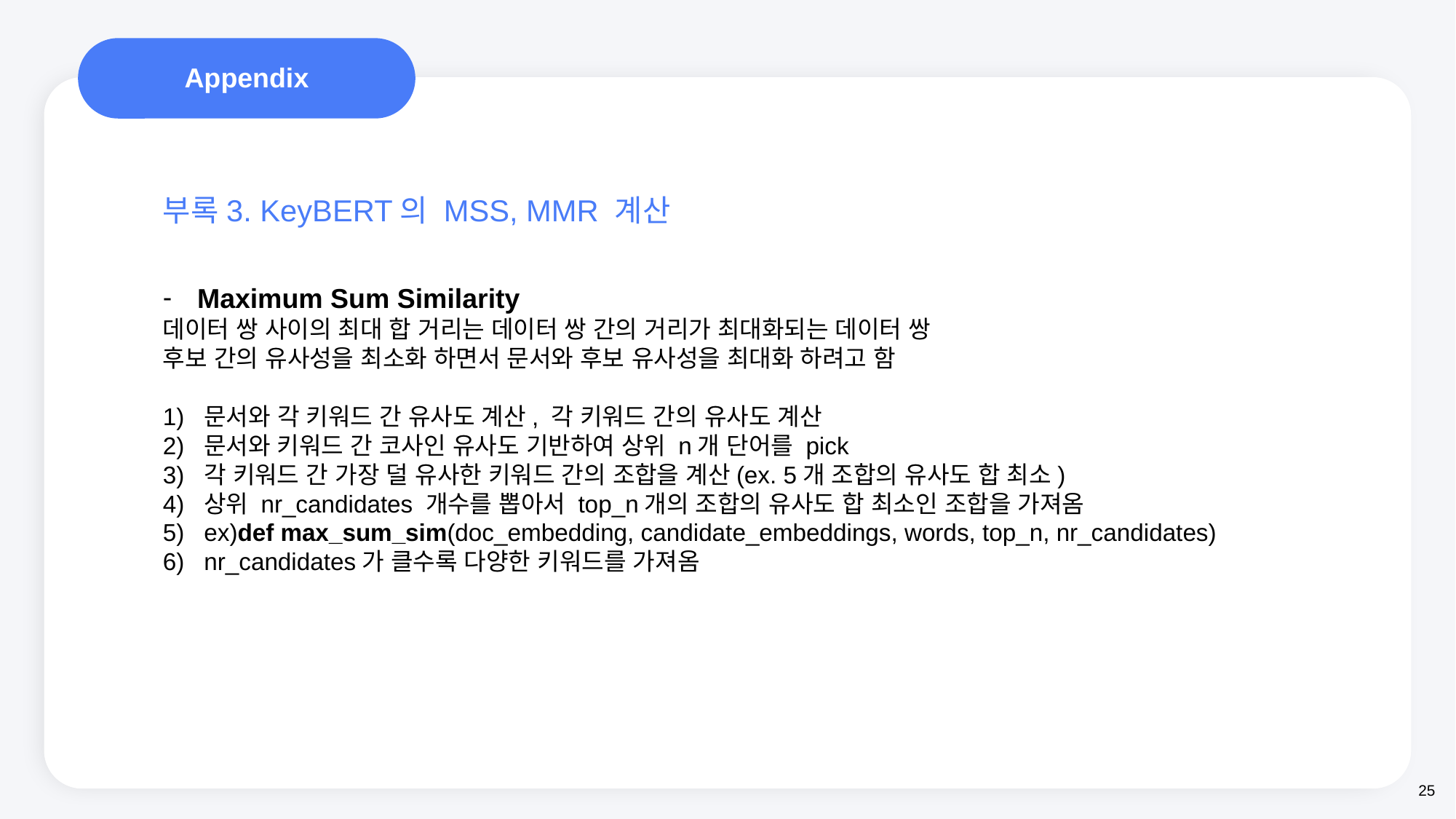

Appendix

부록3. KeyBERT의 MSS, MMR 계산

Maximum Sum Similarity
데이터 쌍 사이의 최대 합 거리는 데이터 쌍 간의 거리가 최대화되는 데이터 쌍
후보 간의 유사성을 최소화 하면서 문서와 후보 유사성을 최대화 하려고 함

문서와 각 키워드 간 유사도 계산, 각 키워드 간의 유사도 계산
문서와 키워드 간 코사인 유사도 기반하여 상위 n개 단어를 pick
각 키워드 간 가장 덜 유사한 키워드 간의 조합을 계산(ex. 5개 조합의 유사도 합 최소)
상위 nr_candidates 개수를 뽑아서 top_n개의 조합의 유사도 합 최소인 조합을 가져옴
ex)def max_sum_sim(doc_embedding, candidate_embeddings, words, top_n, nr_candidates)
nr_candidates가 클수록 다양한 키워드를 가져옴

25